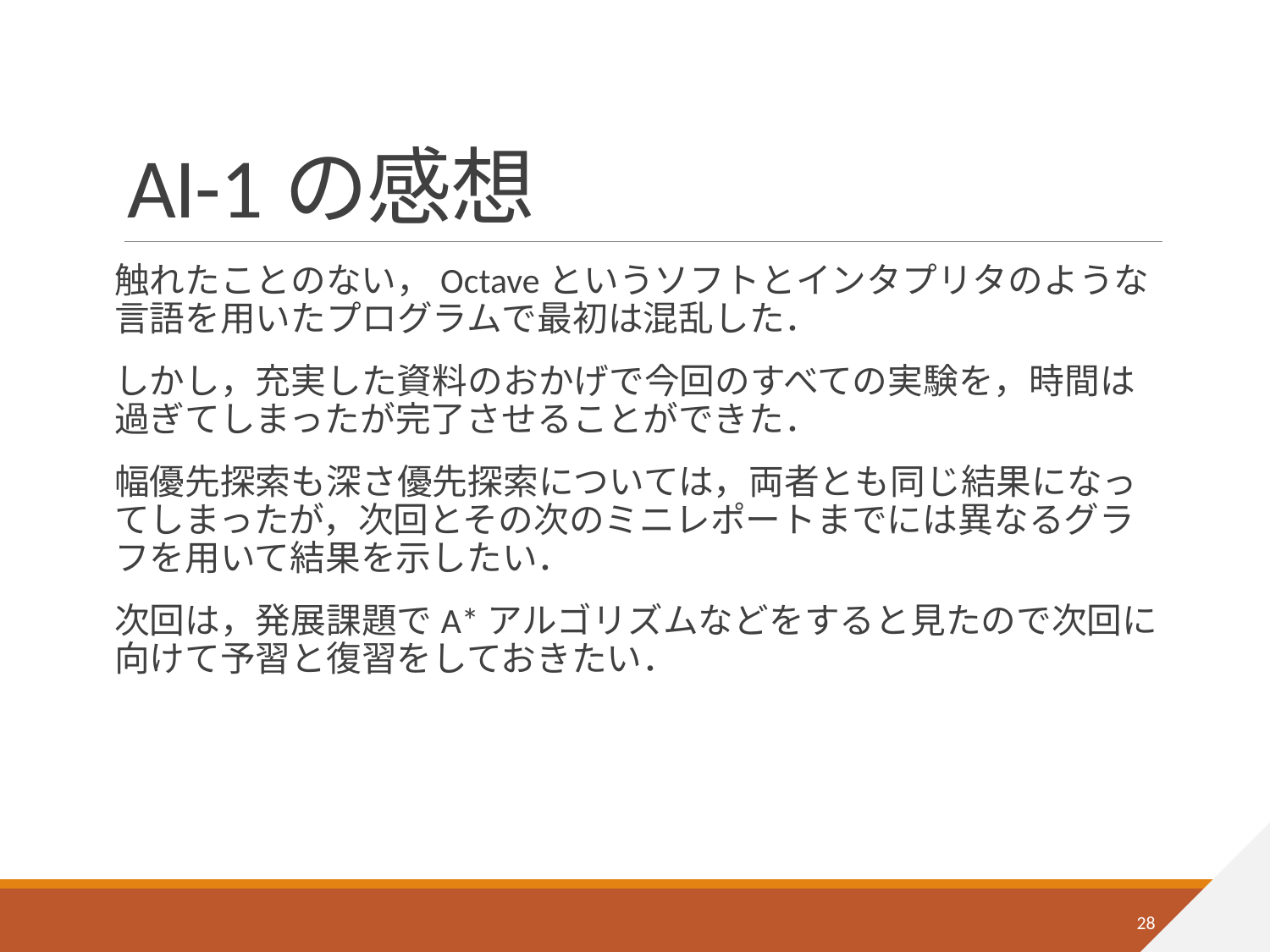

# AI-1の感想
触れたことのない，Octaveというソフトとインタプリタのような言語を用いたプログラムで最初は混乱した．
しかし，充実した資料のおかげで今回のすべての実験を，時間は過ぎてしまったが完了させることができた．
幅優先探索も深さ優先探索については，両者とも同じ結果になってしまったが，次回とその次のミニレポートまでには異なるグラフを用いて結果を示したい．
次回は，発展課題でA*アルゴリズムなどをすると見たので次回に向けて予習と復習をしておきたい．
28